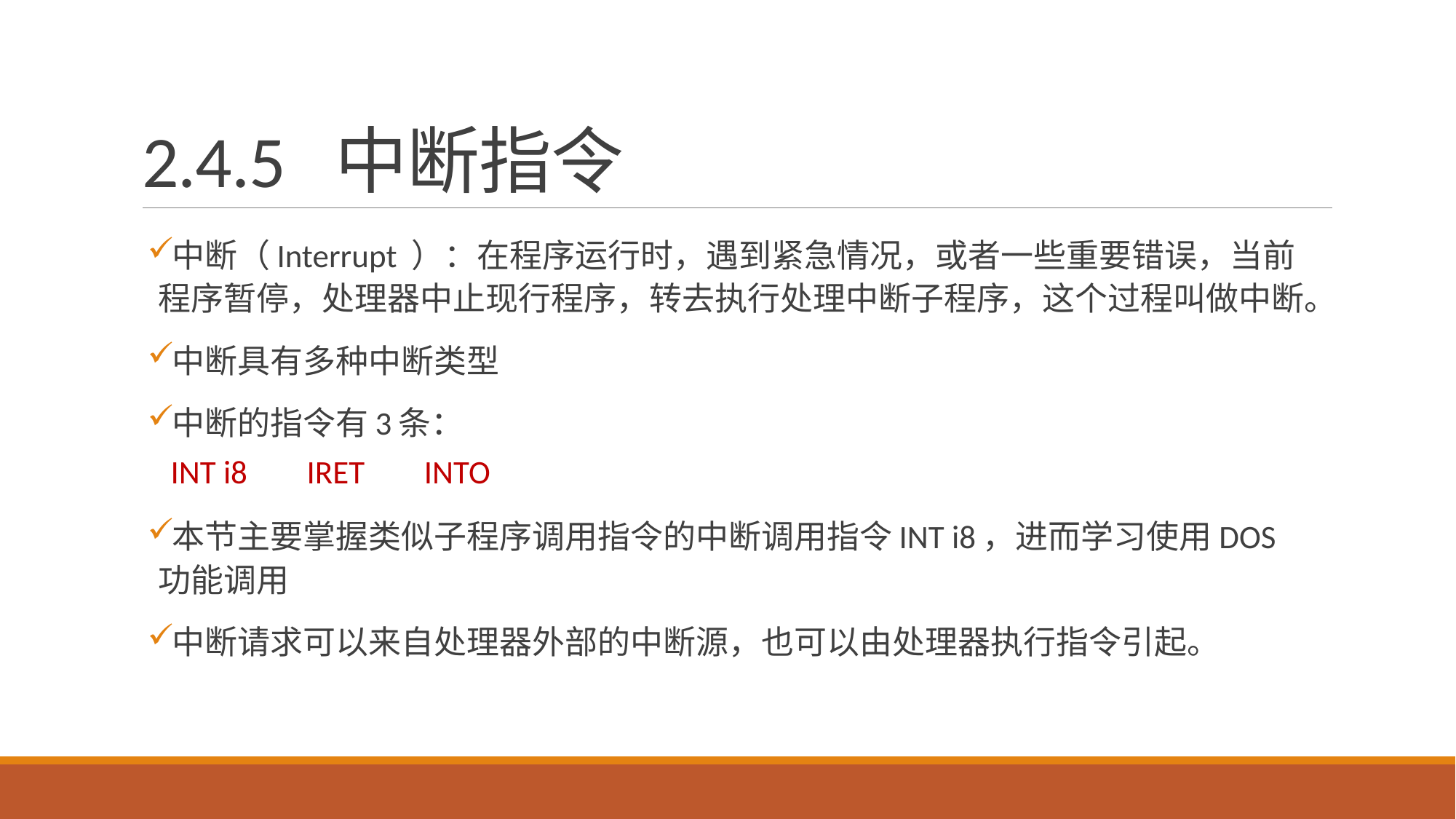

# 2.4.5  中断指令
中断（Interrupt ）：在程序运行时，遇到紧急情况，或者一些重要错误，当前程序暂停，处理器中止现行程序，转去执行处理中断子程序，这个过程叫做中断。
中断具有多种中断类型
中断的指令有3条：
INT i8        IRET        INTO
本节主要掌握类似子程序调用指令的中断调用指令INT i8，进而学习使用DOS功能调用
中断请求可以来自处理器外部的中断源，也可以由处理器执行指令引起。